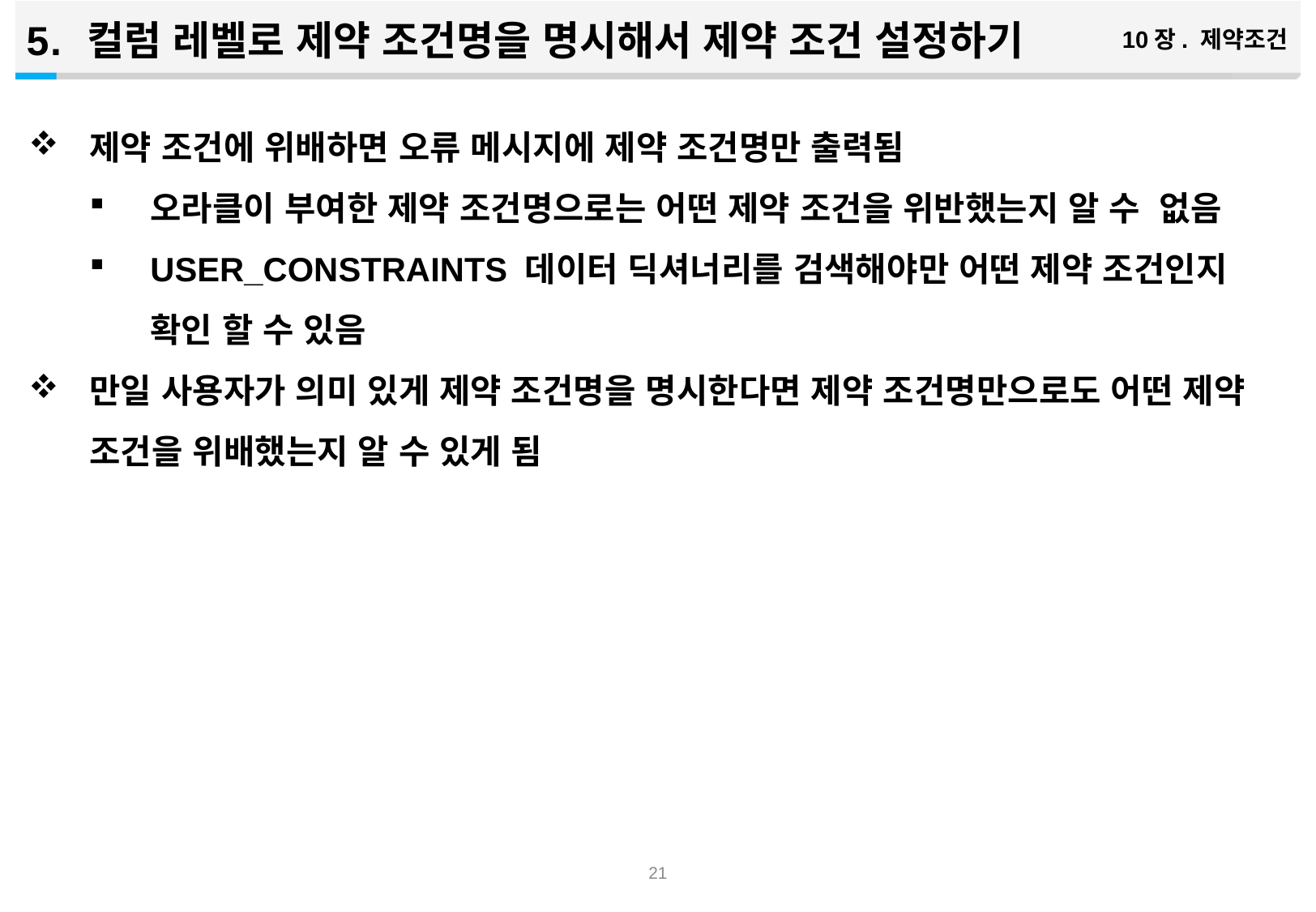

컬럼 레벨로 제약 조건명을 명시해서 제약 조건 설정하기
10장. 제약조건
제약 조건에 위배하면 오류 메시지에 제약 조건명만 출력됨
오라클이 부여한 제약 조건명으로는 어떤 제약 조건을 위반했는지 알 수  없음
USER_CONSTRAINTS 데이터 딕셔너리를 검색해야만 어떤 제약 조건인지 확인 할 수 있음
만일 사용자가 의미 있게 제약 조건명을 명시한다면 제약 조건명만으로도 어떤 제약 조건을 위배했는지 알 수 있게 됨

21